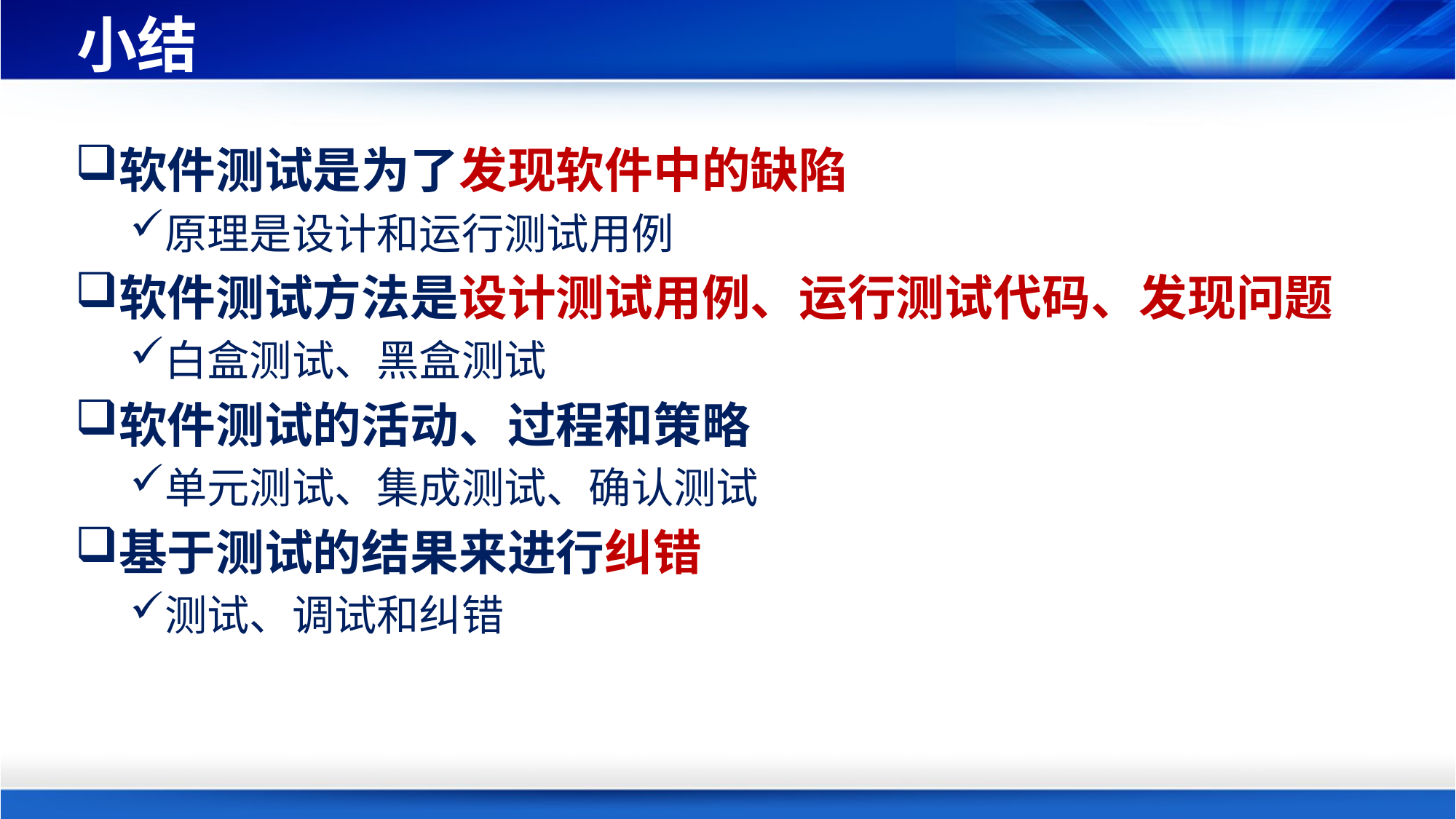

# 小结
软件测试是为了发现软件中的缺陷
原理是设计和运行测试用例
软件测试方法是设计测试用例、运行测试代码、发现问题
白盒测试、黑盒测试
软件测试的活动、过程和策略
单元测试、集成测试、确认测试
基于测试的结果来进行纠错
测试、调试和纠错